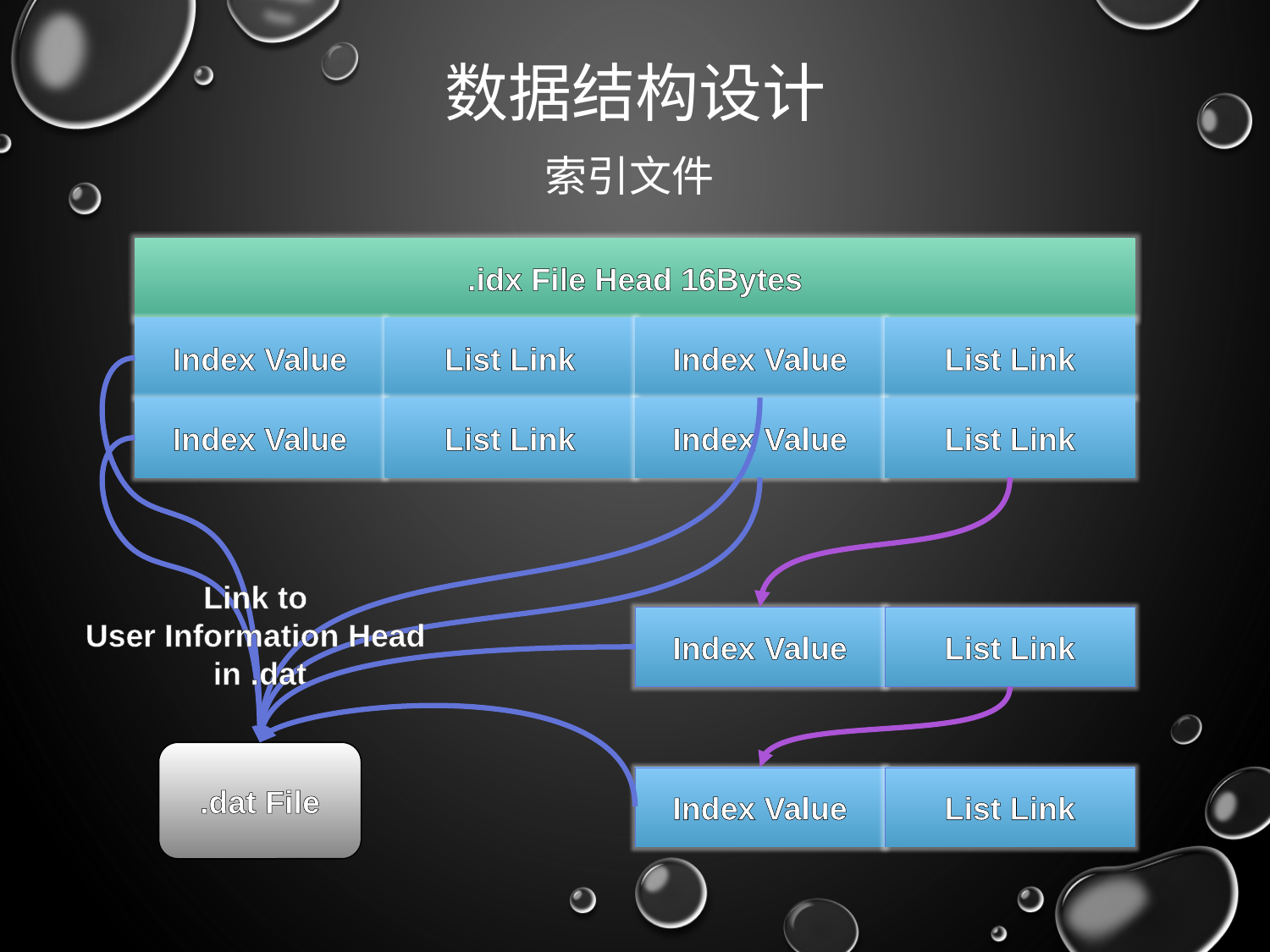

# 数据结构设计
索引文件
.idx File Head 16Bytes
Index Value
List Link
Index Value
List Link
Index Value
List Link
Index Value
List Link
Link to
User Information Head
in .dat
Index Value
List Link
.dat File
Index Value
List Link